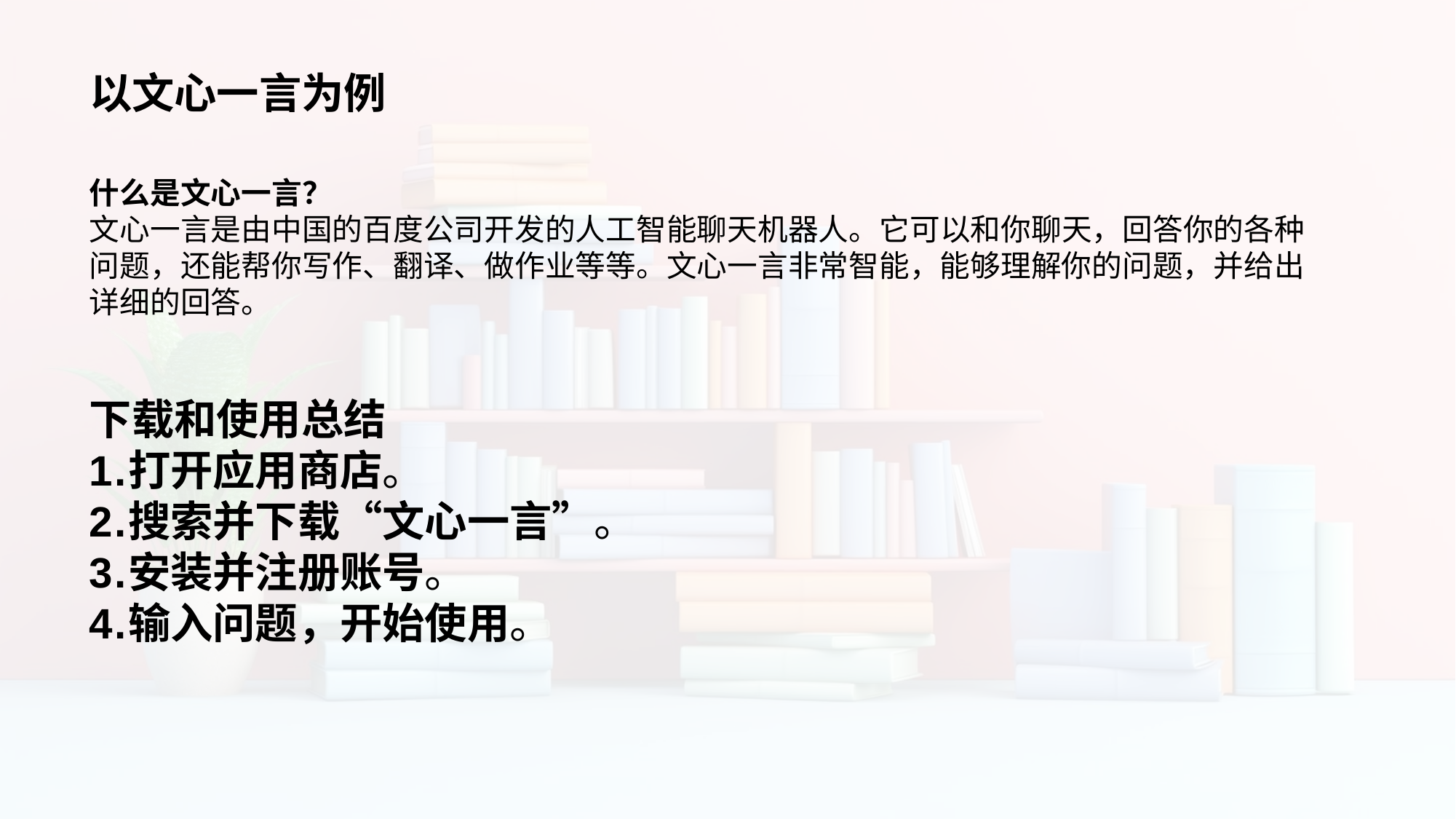

# 以文心一言为例
什么是文心一言？
文心一言是由中国的百度公司开发的人工智能聊天机器人。它可以和你聊天，回答你的各种问题，还能帮你写作、翻译、做作业等等。文心一言非常智能，能够理解你的问题，并给出详细的回答。

下载和使用总结
打开应用商店。
搜索并下载“文心一言”。
安装并注册账号。
输入问题，开始使用。